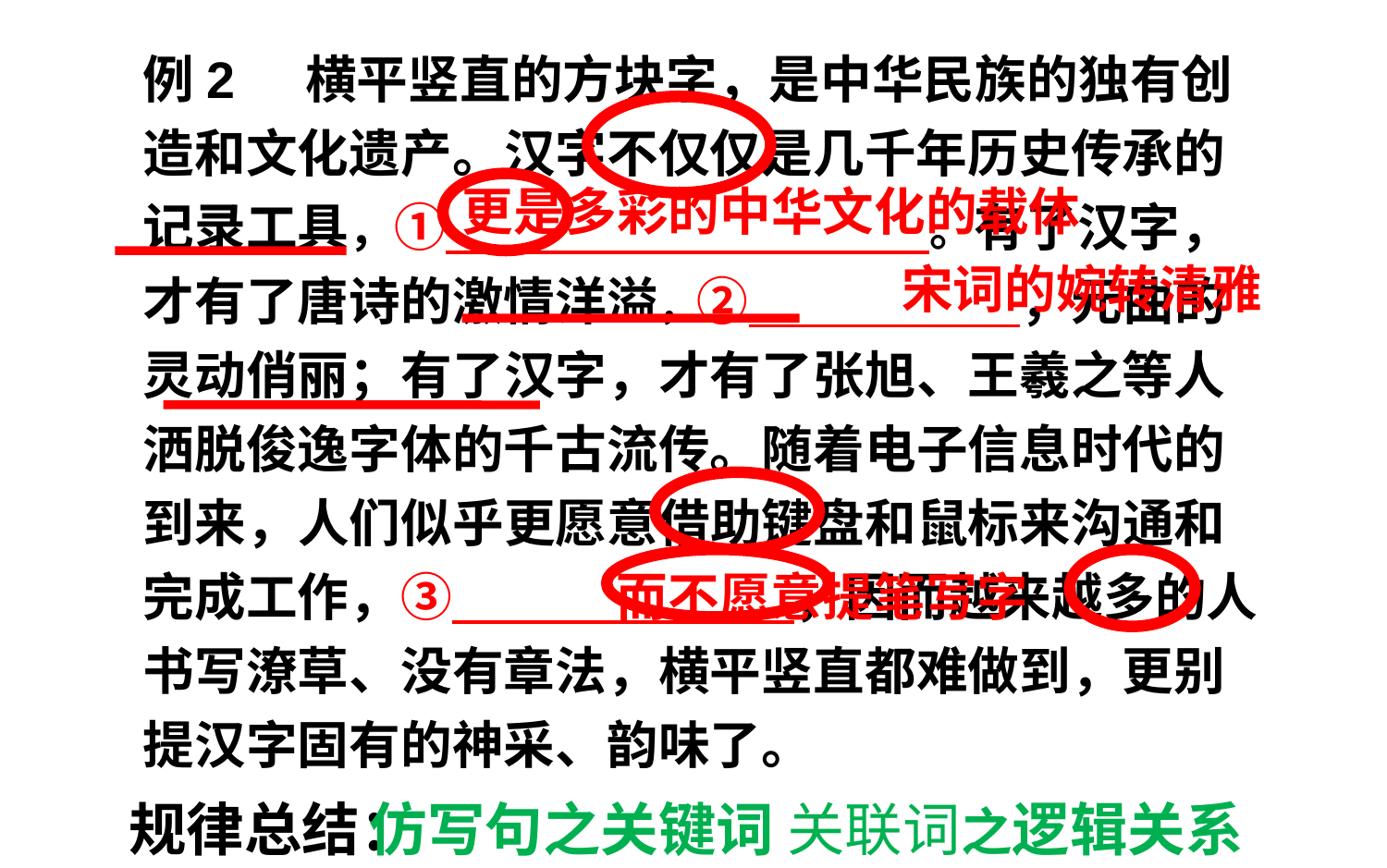

例2    横平竖直的方块字，是中华民族的独有创造和文化遗产。汉字不仅仅是几千年历史传承的记录工具，①                                         。有了汉字，才有了唐诗的激情洋溢，②                       ，元曲的灵动俏丽；有了汉字，才有了张旭、王羲之等人洒脱俊逸字体的千古流传。随着电子信息时代的到来，人们似乎更愿意借助键盘和鼠标来沟通和完成工作，③                             ，因而越来越多的人书写潦草、没有章法，横平竖直都难做到，更别提汉字固有的神采、韵味了。

更是多彩的中华文化的载体

宋词的婉转清雅

而不愿意提笔写字
规律总结：
仿写句之关键词 关联词之逻辑关系